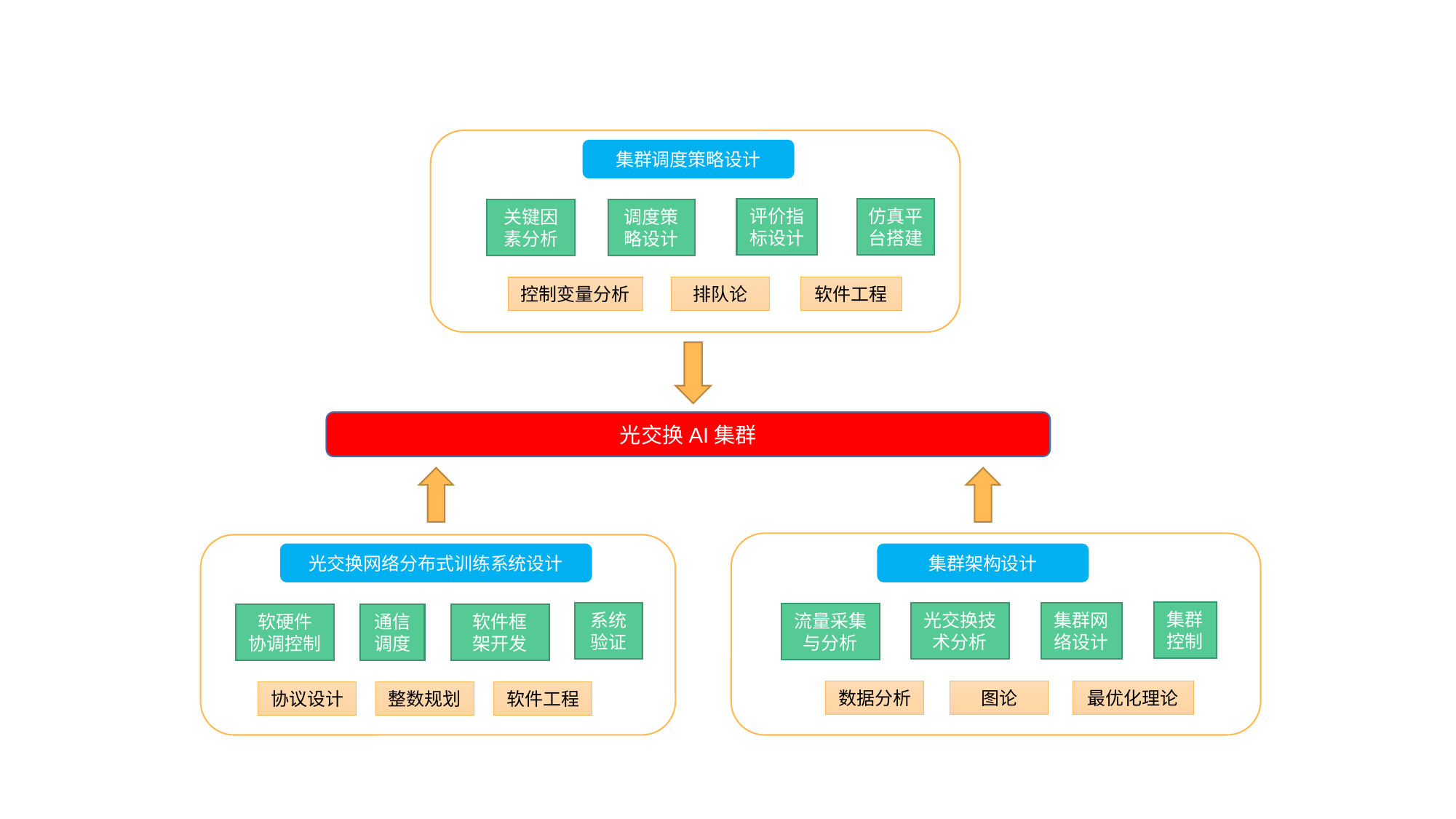

集群调度策略设计
仿真平台搭建
评价指标设计
关键因
素分析
调度策
略设计
排队论
软件工程
控制变量分析

光交换AI集群

光交换网络分布式训练系统设计
集群架构设计
集群控制
集群网络设计
光交换技术分析
系统
验证
流量采集与分析
软硬件
协调控制
通信
调度
软件框
架开发
数据分析
图论
最优化理论
协议设计
整数规划
软件工程